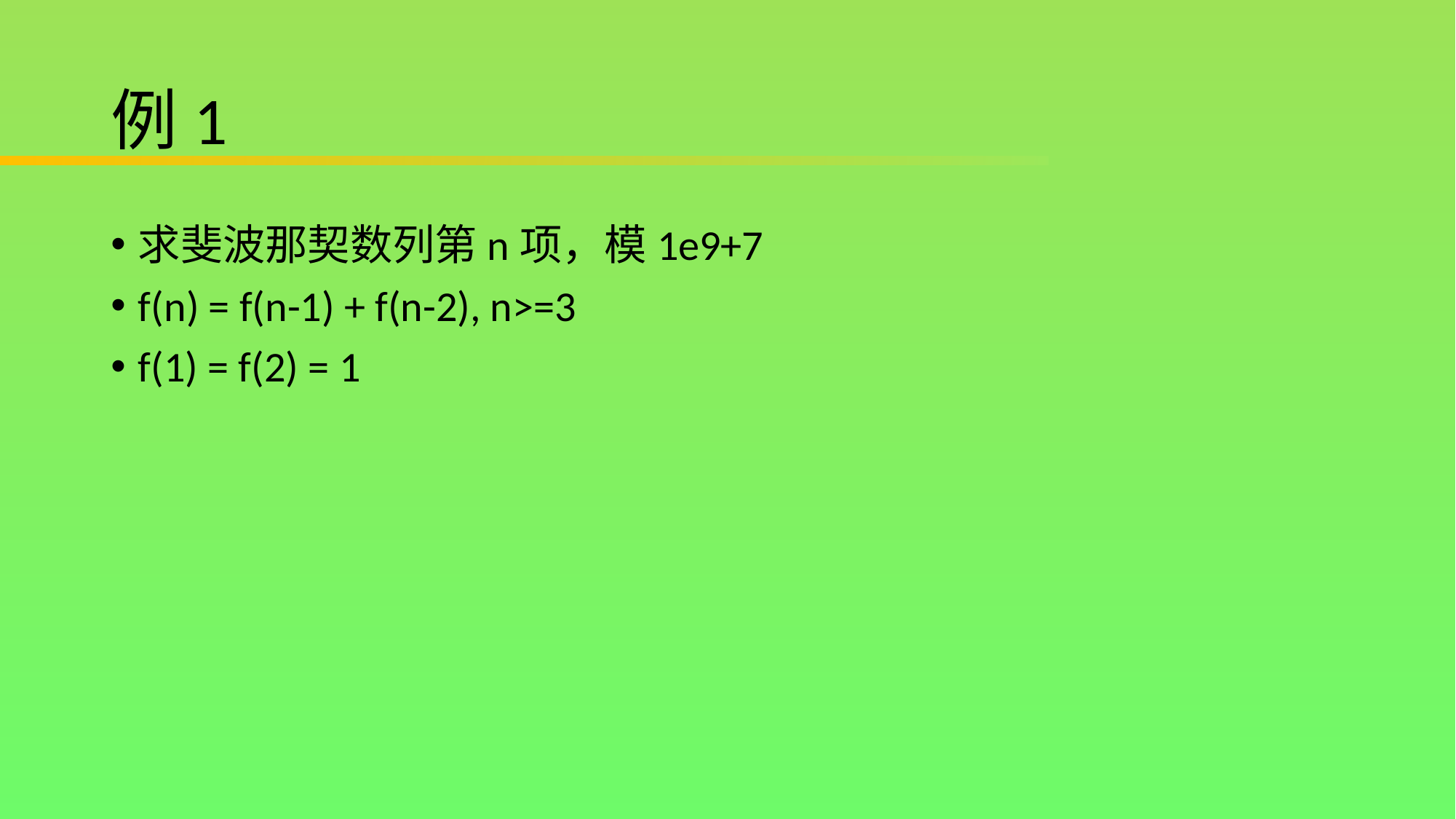

# 例1
求斐波那契数列第n项，模1e9+7
f(n) = f(n-1) + f(n-2), n>=3
f(1) = f(2) = 1